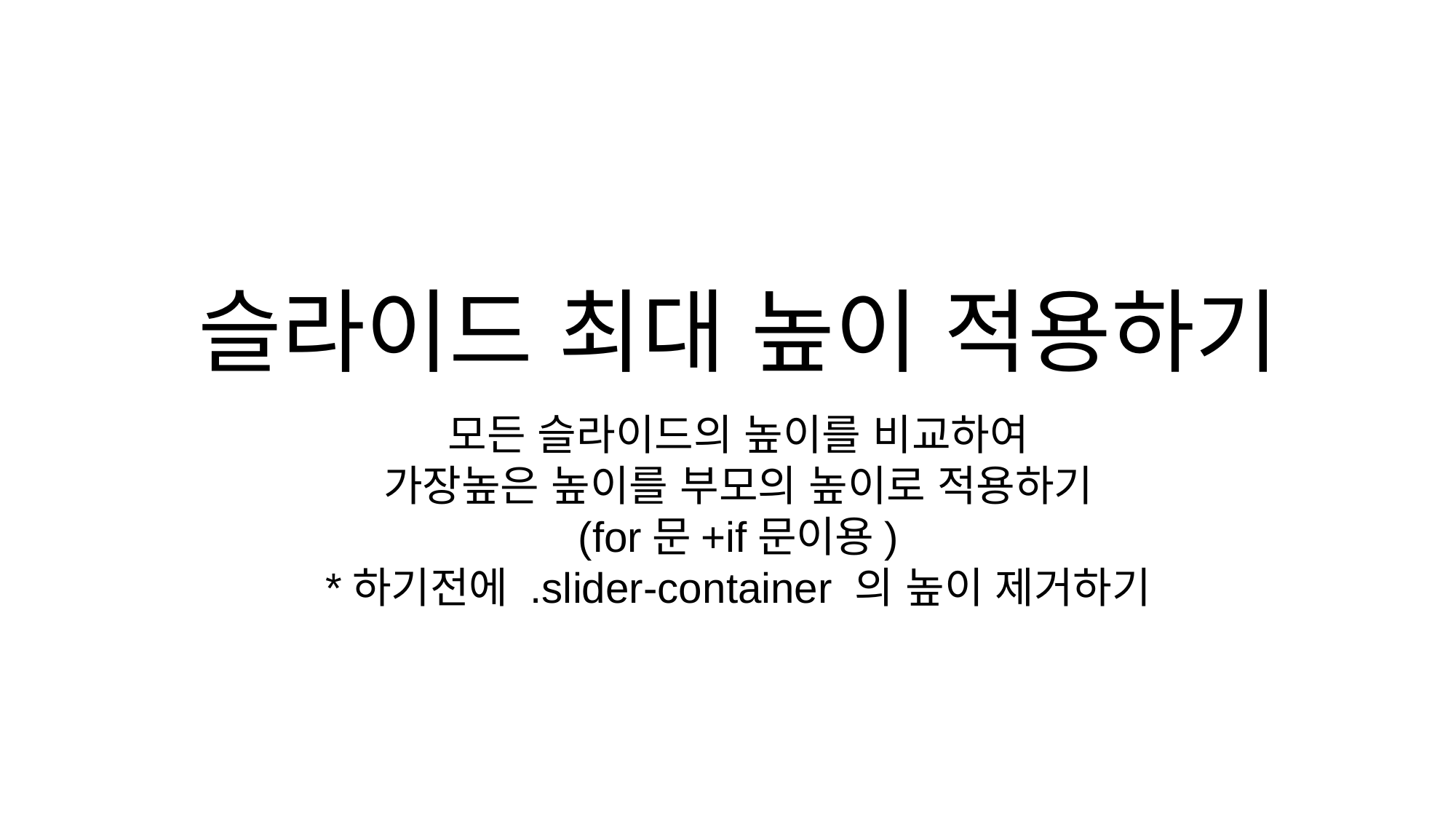

슬라이드 최대 높이 적용하기
모든 슬라이드의 높이를 비교하여
가장높은 높이를 부모의 높이로 적용하기
(for문+if문이용)
*하기전에 .slider-container 의 높이 제거하기